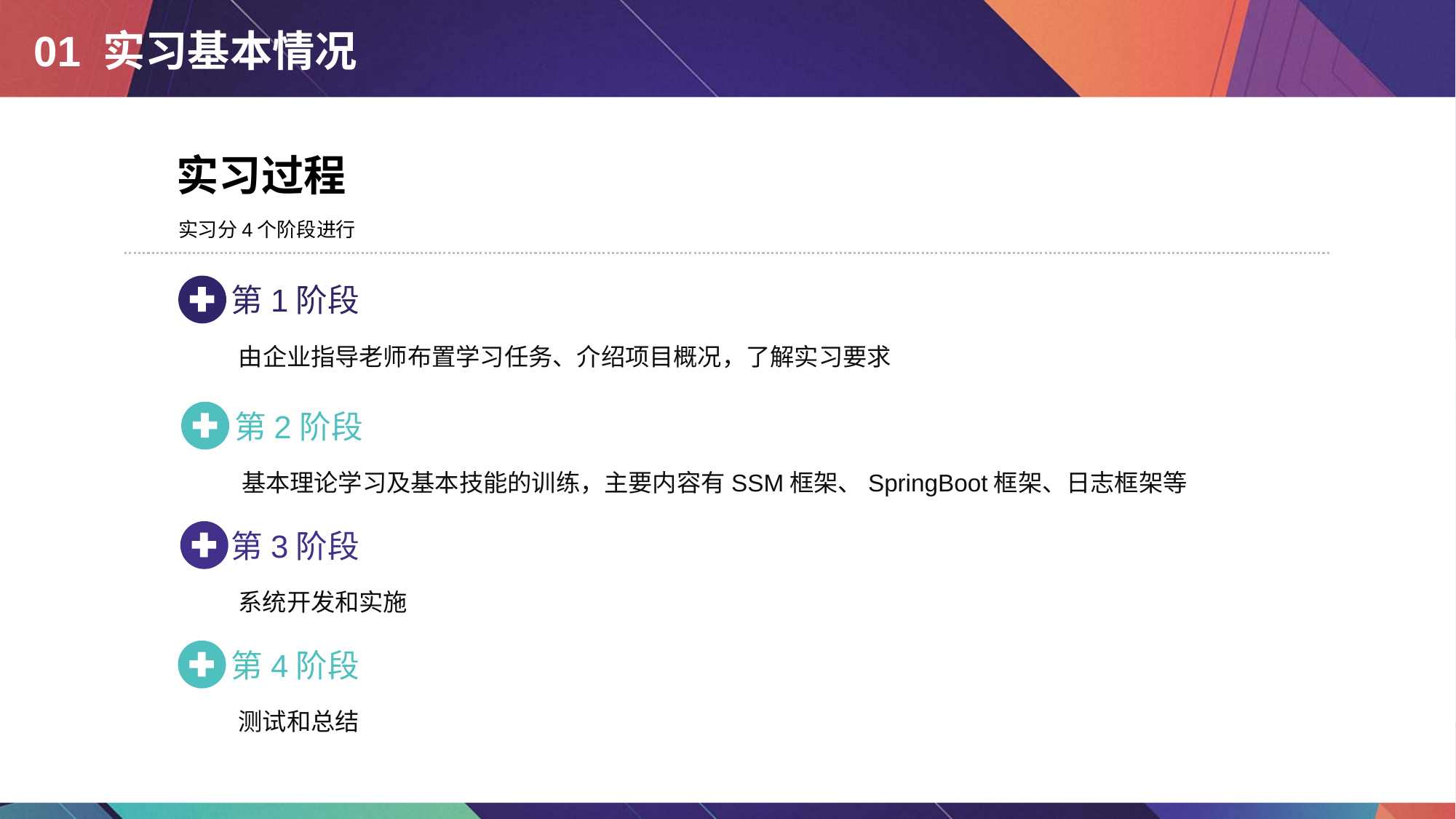

# 01 实习基本情况
实习过程
实习分4个阶段进行

第1阶段
由企业指导老师布置学习任务、介绍项目概况，了解实习要求

第2阶段
基本理论学习及基本技能的训练，主要内容有SSM框架、SpringBoot框架、日志框架等

第3阶段
系统开发和实施

第4阶段
测试和总结